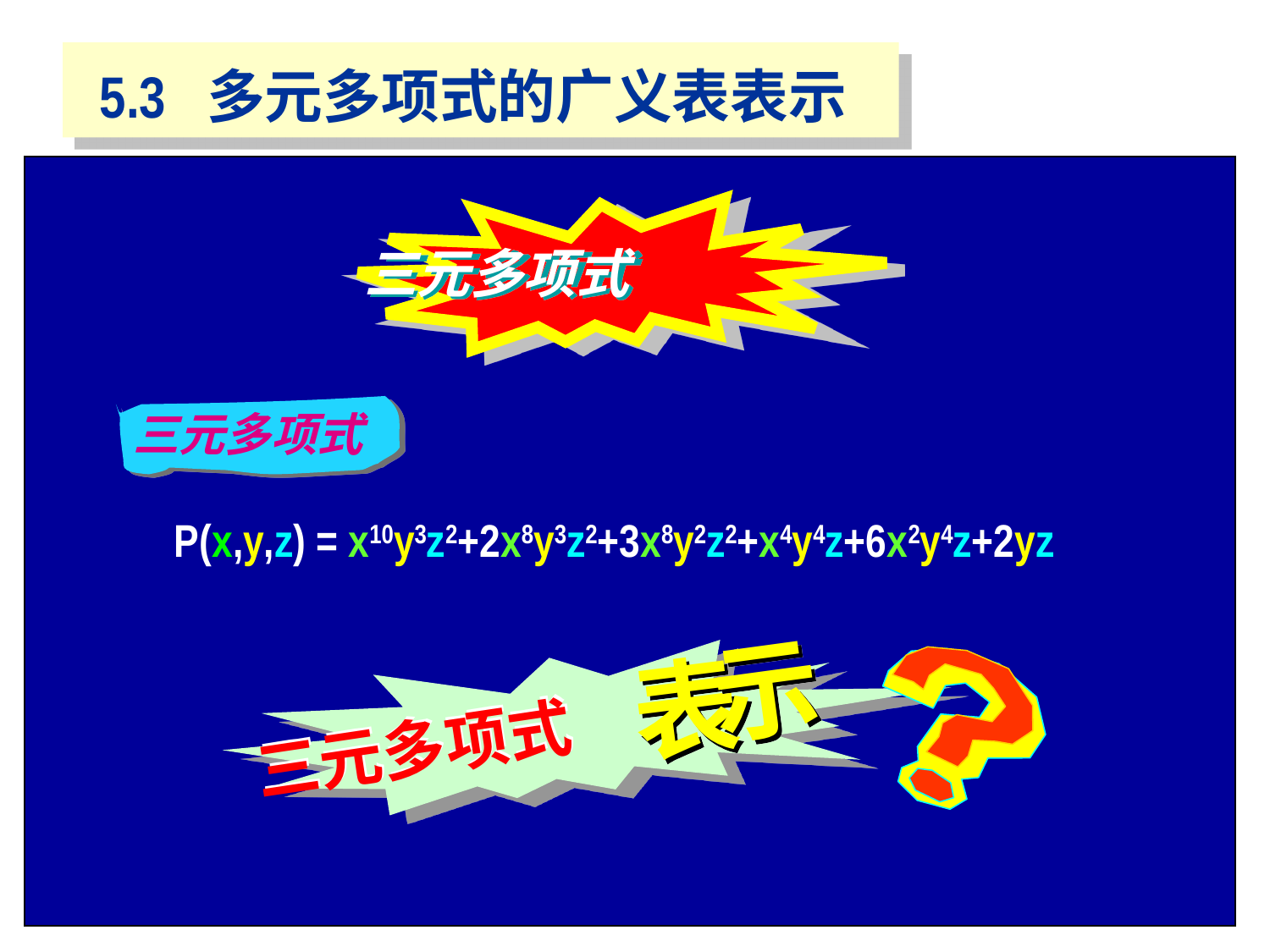

5.3  多元多项式的广义表表示

三元多项式

三元多项式
P(x,y,z) = x10y3z2+2x8y3z2+3x8y2z2+x4y4z+6x2y4z+2yz
示

表

三元多项式